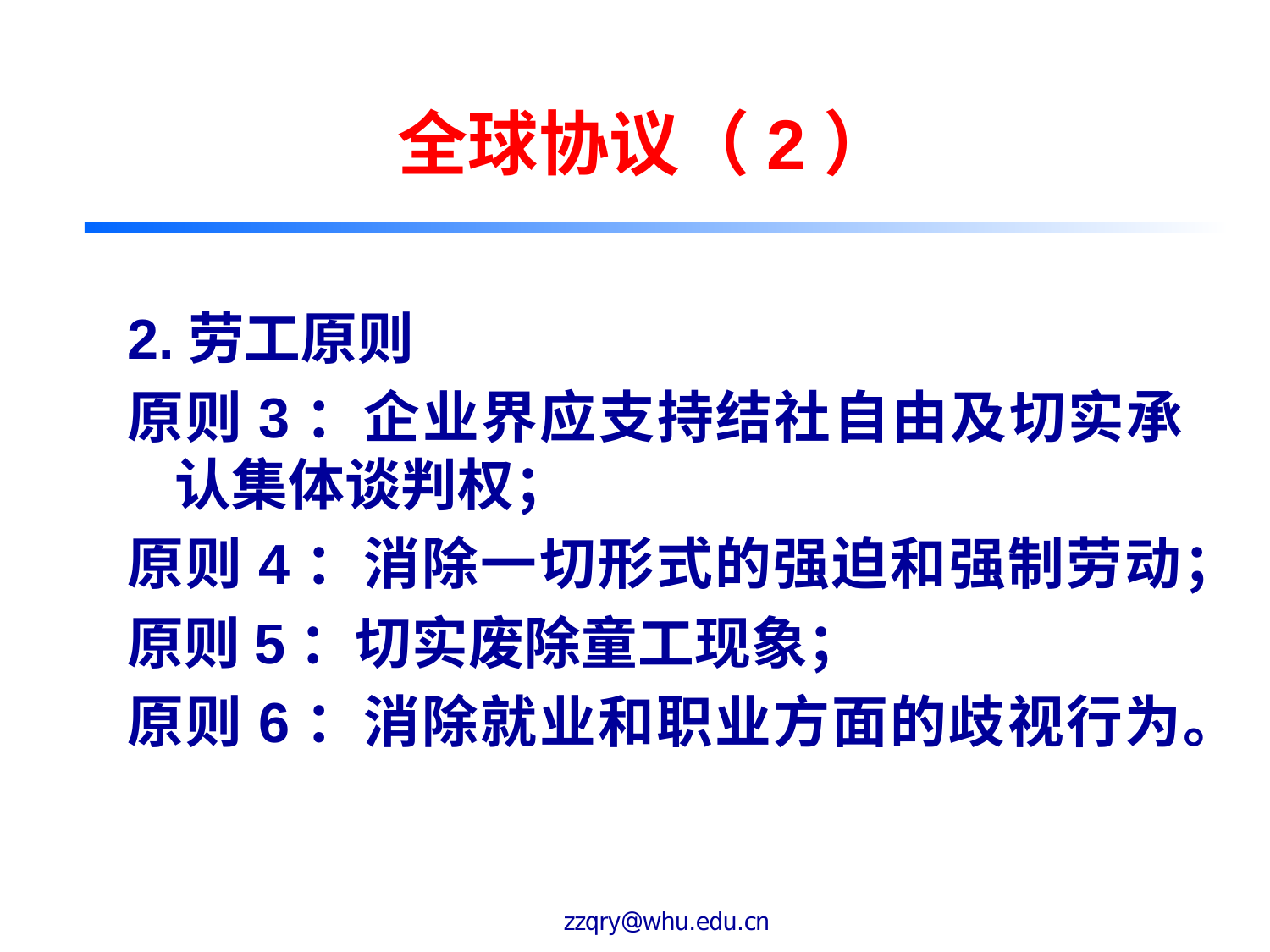

# 全球协议（2）
2.劳工原则
原则3：企业界应支持结社自由及切实承认集体谈判权；
原则4：消除一切形式的强迫和强制劳动；
原则5：切实废除童工现象；
原则6：消除就业和职业方面的歧视行为。

zzqry@whu.edu.cn